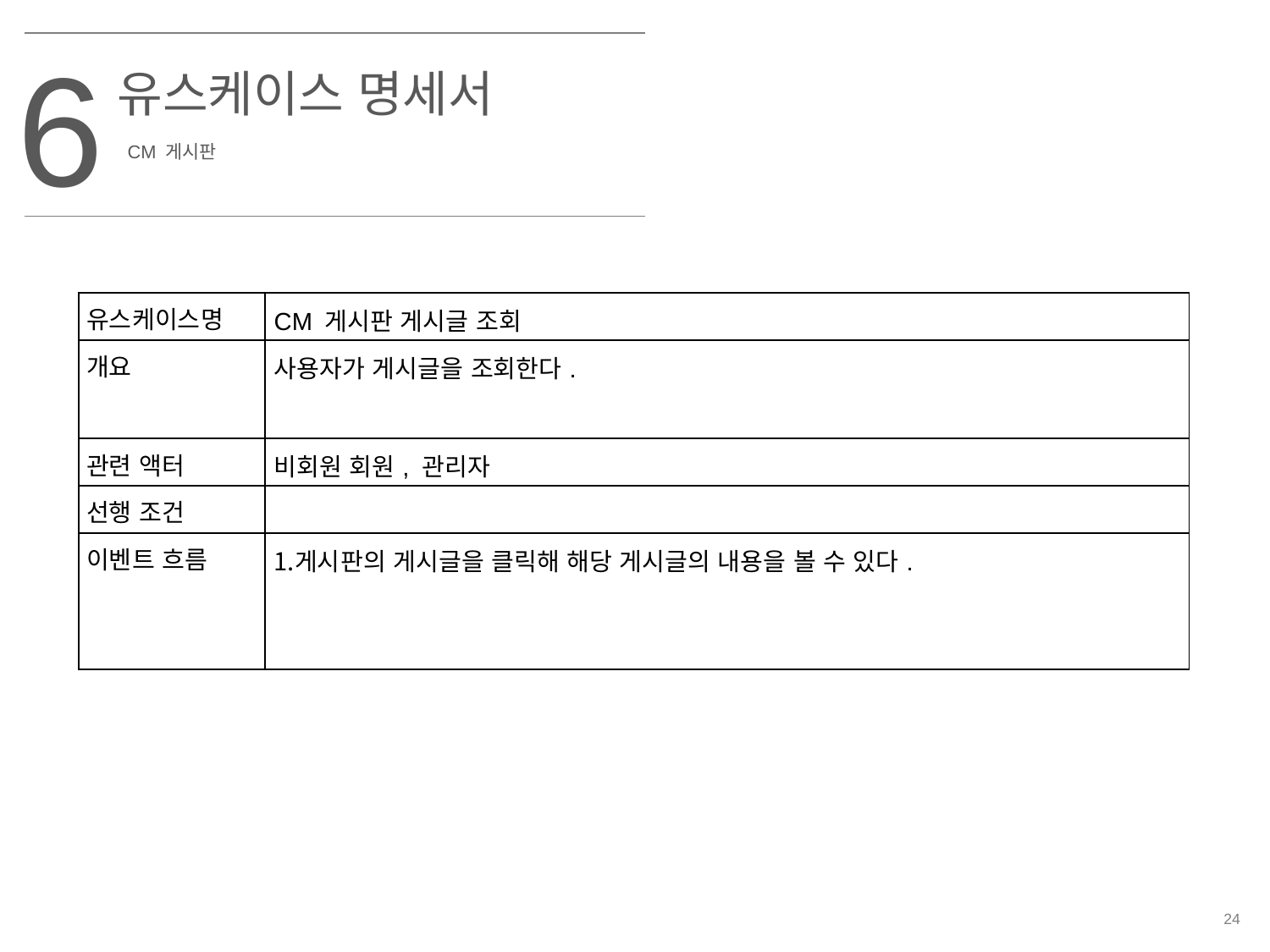

6
유스케이스 명세서
CM 게시판
| 유스케이스명 | CM 게시판 게시글 조회 |
| --- | --- |
| 개요 | 사용자가 게시글을 조회한다. |
| 관련 액터 | 비회원 회원, 관리자 |
| 선행 조건 |  |
| 이벤트 흐름 | 게시판의 게시글을 클릭해 해당 게시글의 내용을 볼 수 있다. |